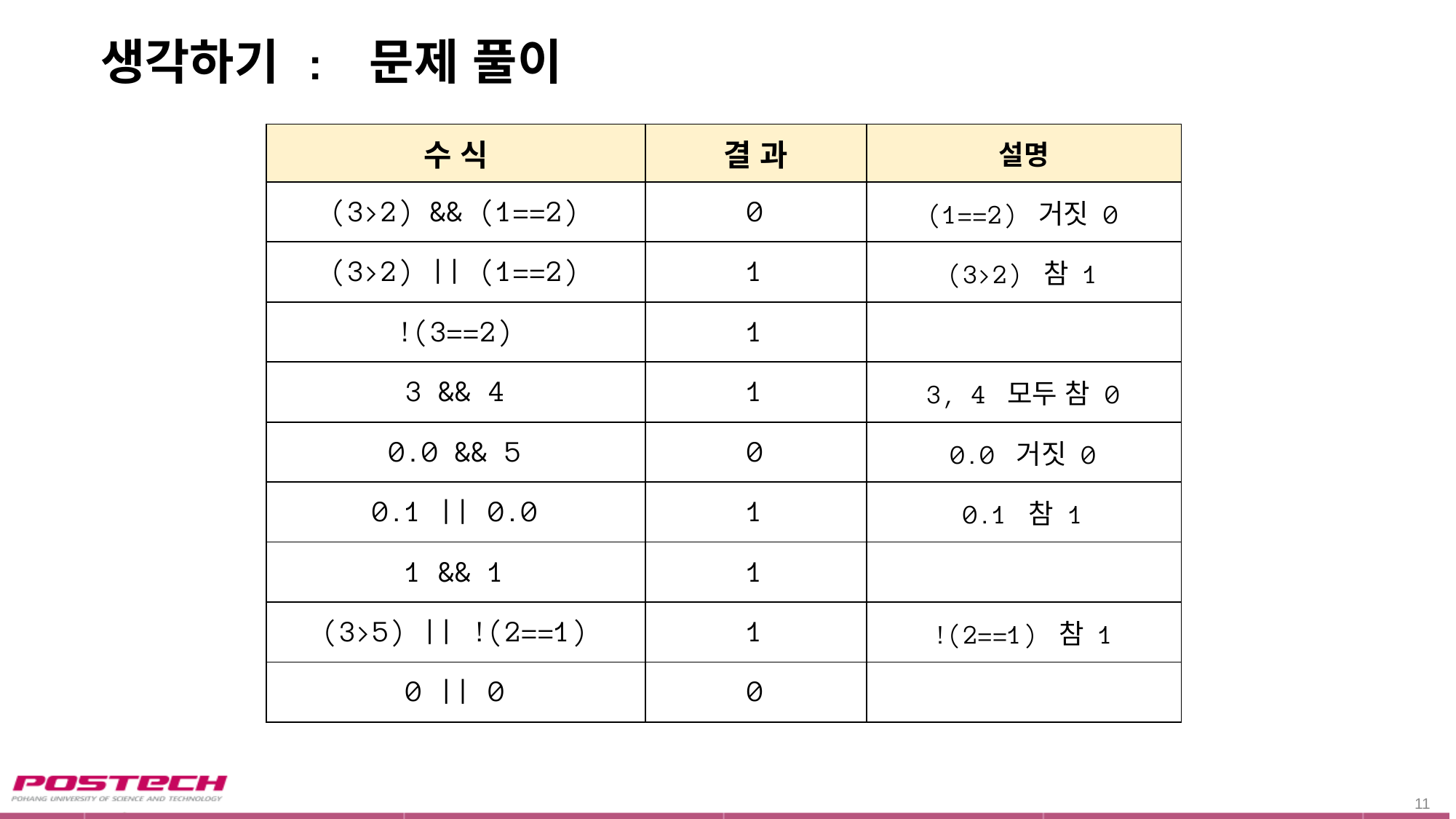

# 생각하기 : 문제 풀이
| 수 식 | 결 과 | 설명 |
| --- | --- | --- |
| (3>2) && (1==2) | 0 | (1==2) 거짓 0 |
| (3>2) || (1==2) | 1 | (3>2) 참 1 |
| !(3==2) | 1 |  |
| 3 && 4 | 1 | 3, 4 모두 참 0 |
| 0.0 && 5 | 0 | 0.0 거짓 0 |
| 0.1 || 0.0 | 1 | 0.1 참 1 |
| 1 && 1 | 1 |  |
| (3>5) || !(2==1) | 1 | !(2==1) 참 1 |
| 0 || 0 | 0 |  |
11